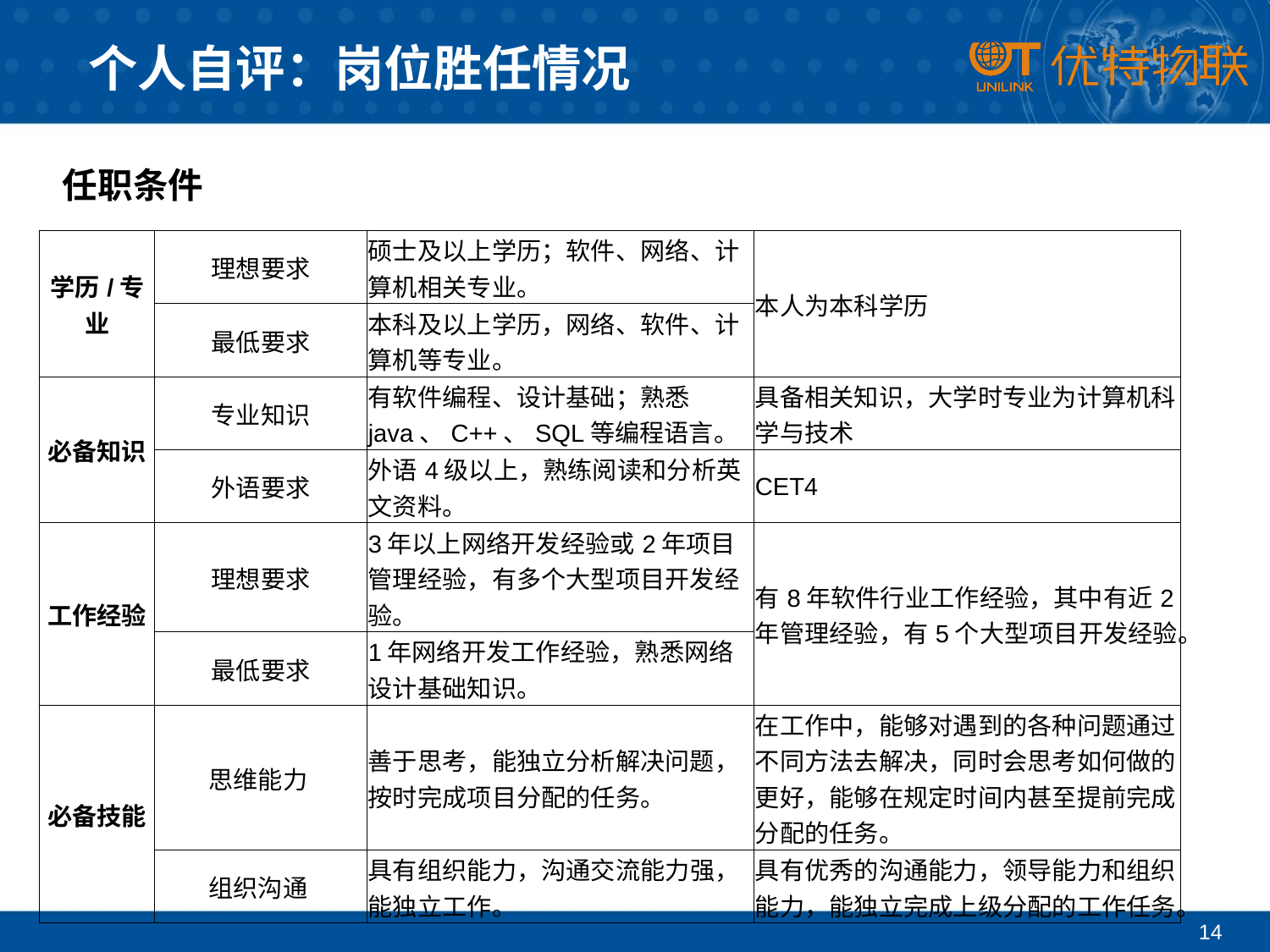

# 个人自评：岗位胜任情况
任职条件
| 学历/专业 | 理想要求 | 硕士及以上学历；软件、网络、计算机相关专业。 | 本人为本科学历 |
| --- | --- | --- | --- |
|  | 最低要求 | 本科及以上学历，网络、软件、计算机等专业。 |  |
| 必备知识 | 专业知识 | 有软件编程、设计基础；熟悉java、C++、SQL等编程语言。 | 具备相关知识，大学时专业为计算机科学与技术 |
|  | 外语要求 | 外语4级以上，熟练阅读和分析英文资料。 | CET4 |
| 工作经验 | 理想要求 | 3年以上网络开发经验或2年项目管理经验，有多个大型项目开发经验。 | 有8年软件行业工作经验，其中有近2年管理经验，有5个大型项目开发经验。 |
|  | 最低要求 | 1年网络开发工作经验，熟悉网络设计基础知识。 |  |
| 必备技能 | 思维能力 | 善于思考，能独立分析解决问题，按时完成项目分配的任务。 | 在工作中，能够对遇到的各种问题通过不同方法去解决，同时会思考如何做的更好，能够在规定时间内甚至提前完成分配的任务。 |
|  | 组织沟通 | 具有组织能力，沟通交流能力强，能独立工作。 | 具有优秀的沟通能力，领导能力和组织能力，能独立完成上级分配的工作任务。 |
14